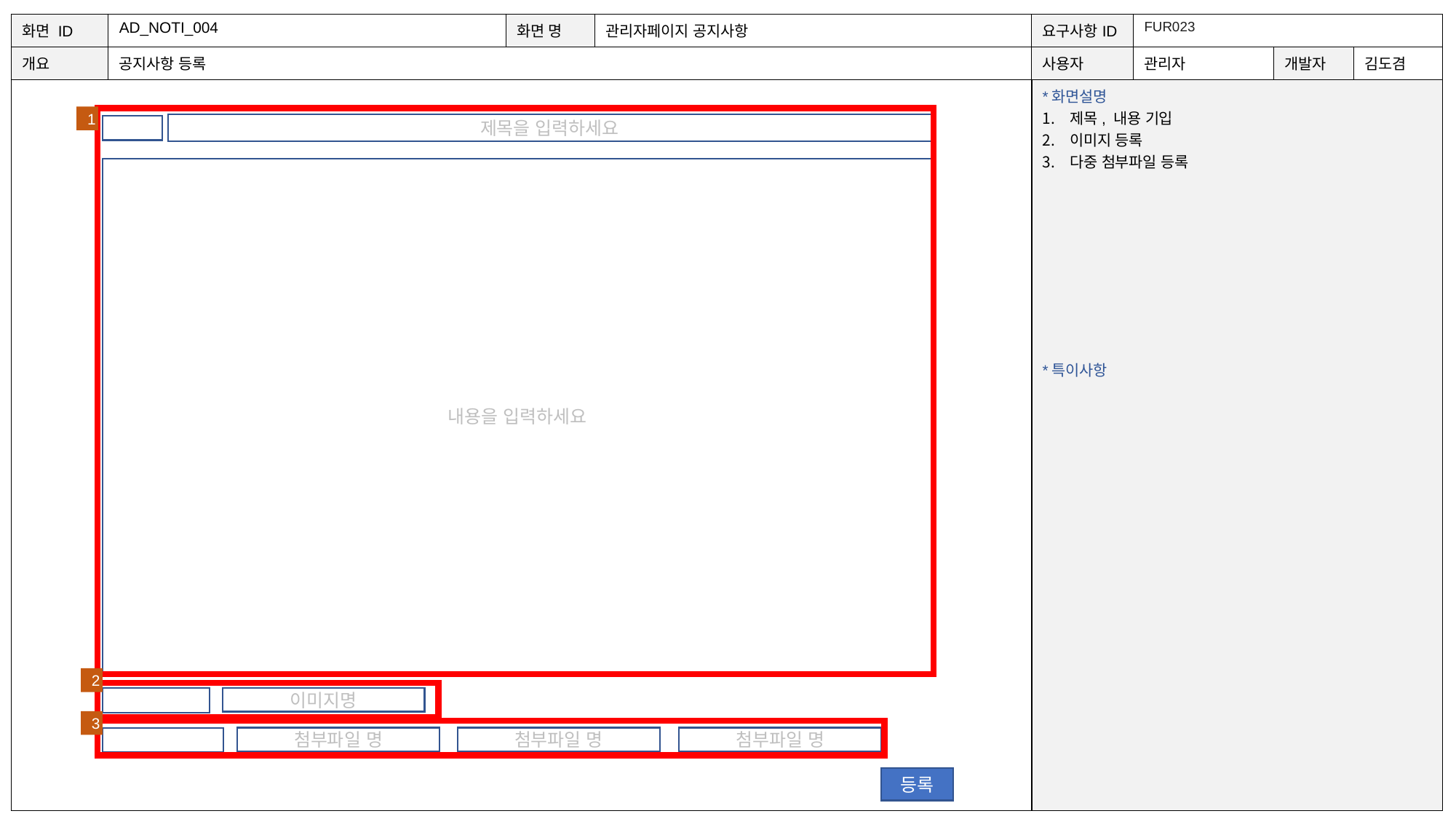

| 화면 ID | AD\_NOTI\_004 | 화면 명 | 관리자페이지 공지사항 | 요구사항ID | FUR023 |  |  |
| --- | --- | --- | --- | --- | --- | --- | --- |
| 개요 | 공지사항 등록 |  |  | 사용자 | 관리자 | 개발자 | 김도겸 |
|  |  |  |  | \*화면설명 제목, 내용 기입 이미지 등록 다중 첨부파일 등록 \*특이사항 |  |  |  |
1

제목을 입력하세요
제목
내용을 입력하세요

2

이미지명
이미지 등록
3

첨부파일 명
첨부파일 명
첨부파일 명
첨부파일 등록
등록